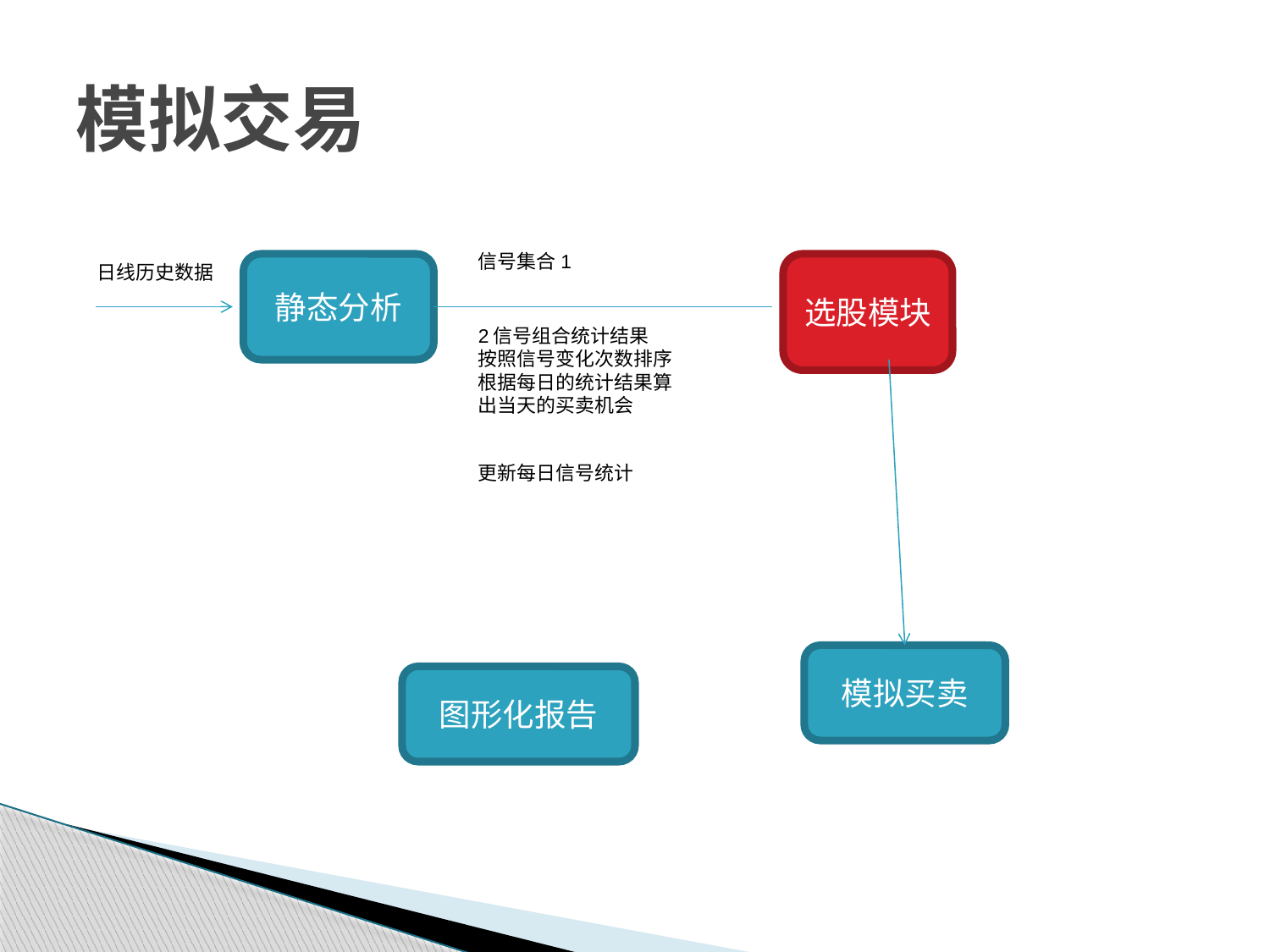

# 模拟交易
信号集合1
日线历史数据
静态分析
选股模块
2信号组合统计结果
按照信号变化次数排序
根据每日的统计结果算出当天的买卖机会
更新每日信号统计
模拟买卖
图形化报告